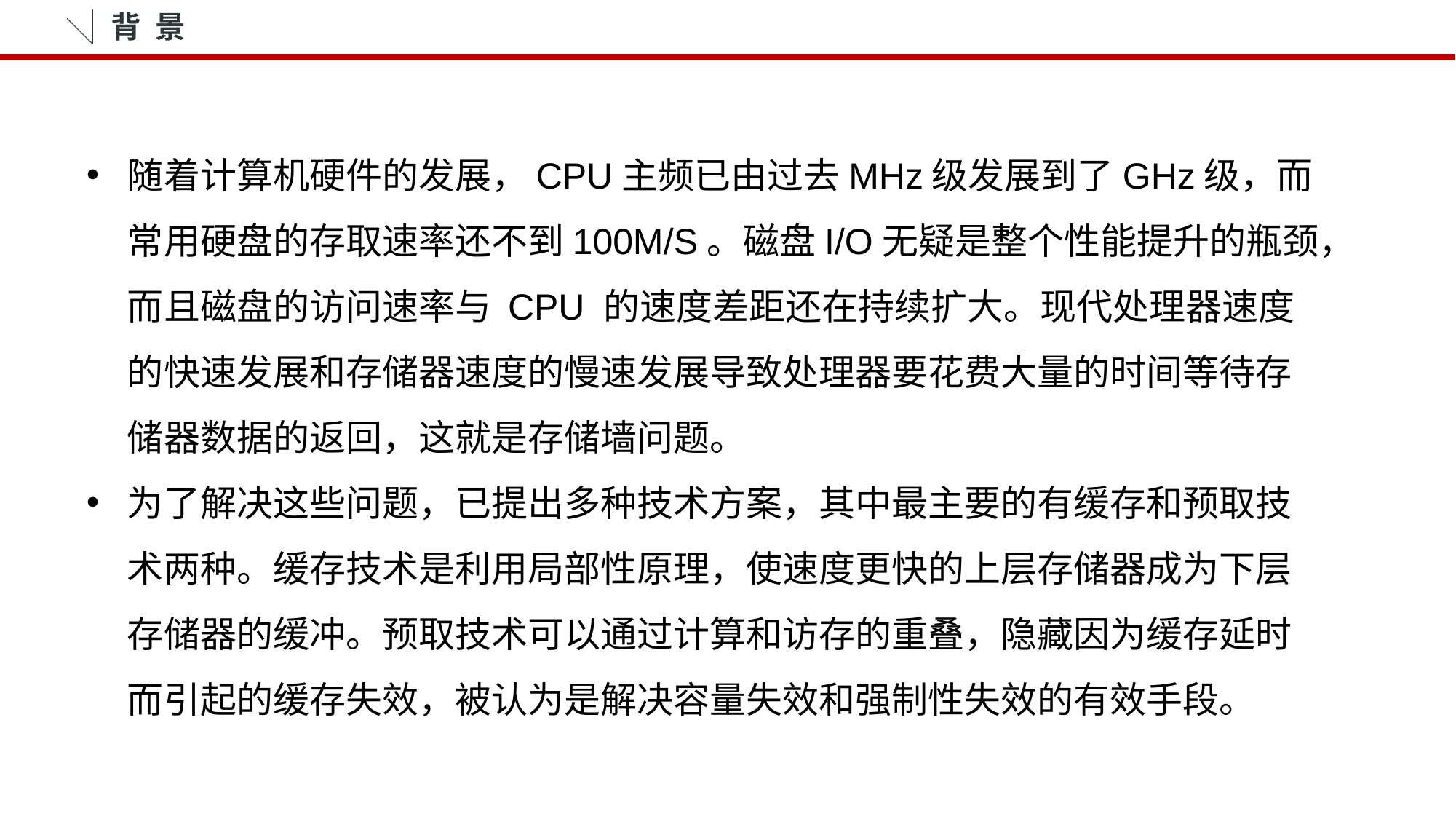

背  景
随着计算机硬件的发展，CPU主频已由过去MHz级发展到了GHz级，而常用硬盘的存取速率还不到100M/S。磁盘I/O无疑是整个性能提升的瓶颈，而且磁盘的访问速率与 CPU 的速度差距还在持续扩大。现代处理器速度的快速发展和存储器速度的慢速发展导致处理器要花费大量的时间等待存储器数据的返回，这就是存储墙问题。
为了解决这些问题，已提出多种技术方案，其中最主要的有缓存和预取技术两种。缓存技术是利用局部性原理，使速度更快的上层存储器成为下层存储器的缓冲。预取技术可以通过计算和访存的重叠，隐藏因为缓存延时而引起的缓存失效，被认为是解决容量失效和强制性失效的有效手段。